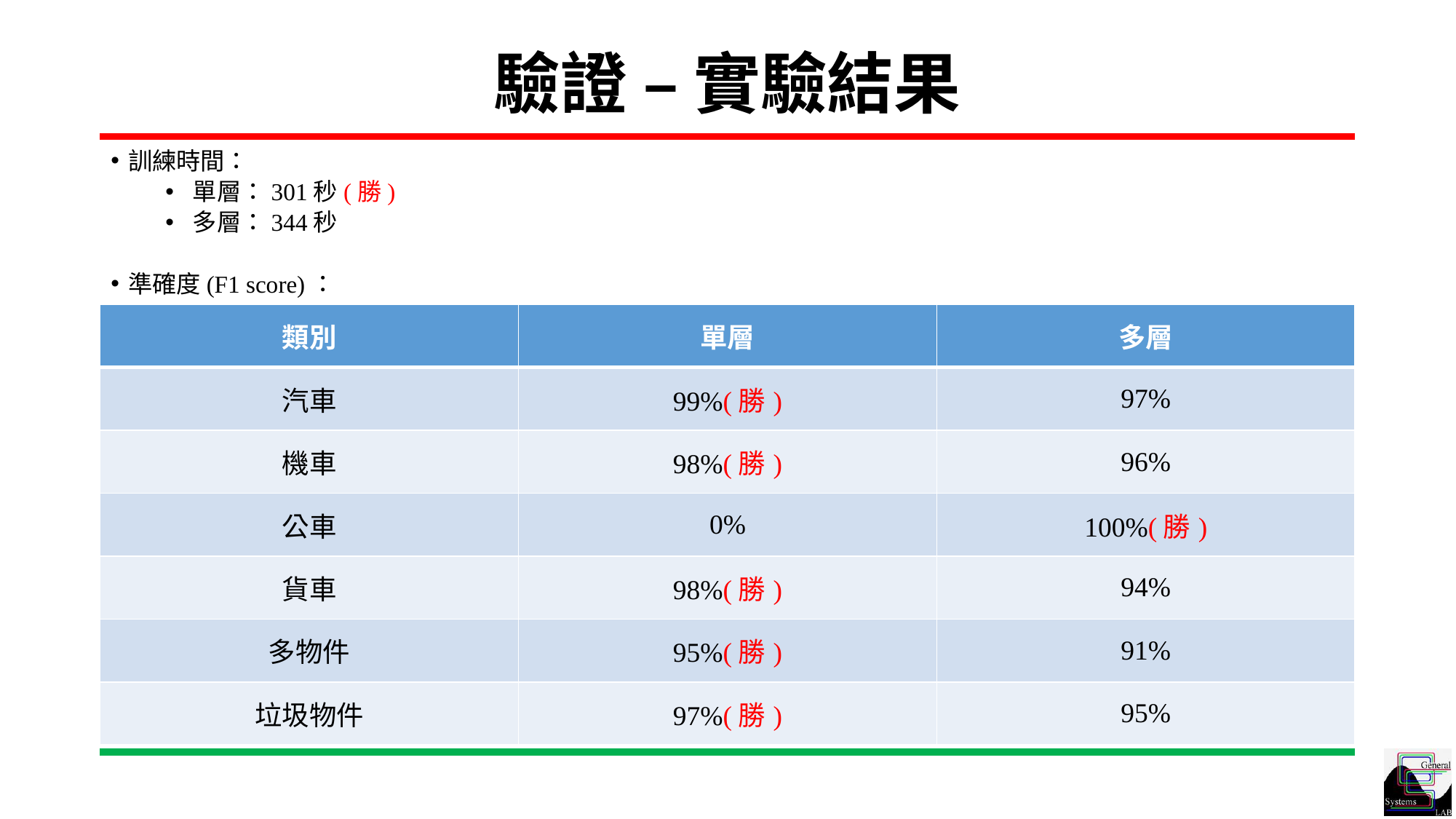

# 驗證 – 實驗結果
訓練時間：
單層：301秒(勝)
多層：344秒

準確度(F1 score)：

| 類別 | 單層 | 多層 |
| --- | --- | --- |
| 汽車 | 99%(勝) | 97% |
| 機車 | 98%(勝) | 96% |
| 公車 | 0% | 100%(勝) |
| 貨車 | 98%(勝) | 94% |
| 多物件 | 95%(勝) | 91% |
| 垃圾物件 | 97%(勝) | 95% |